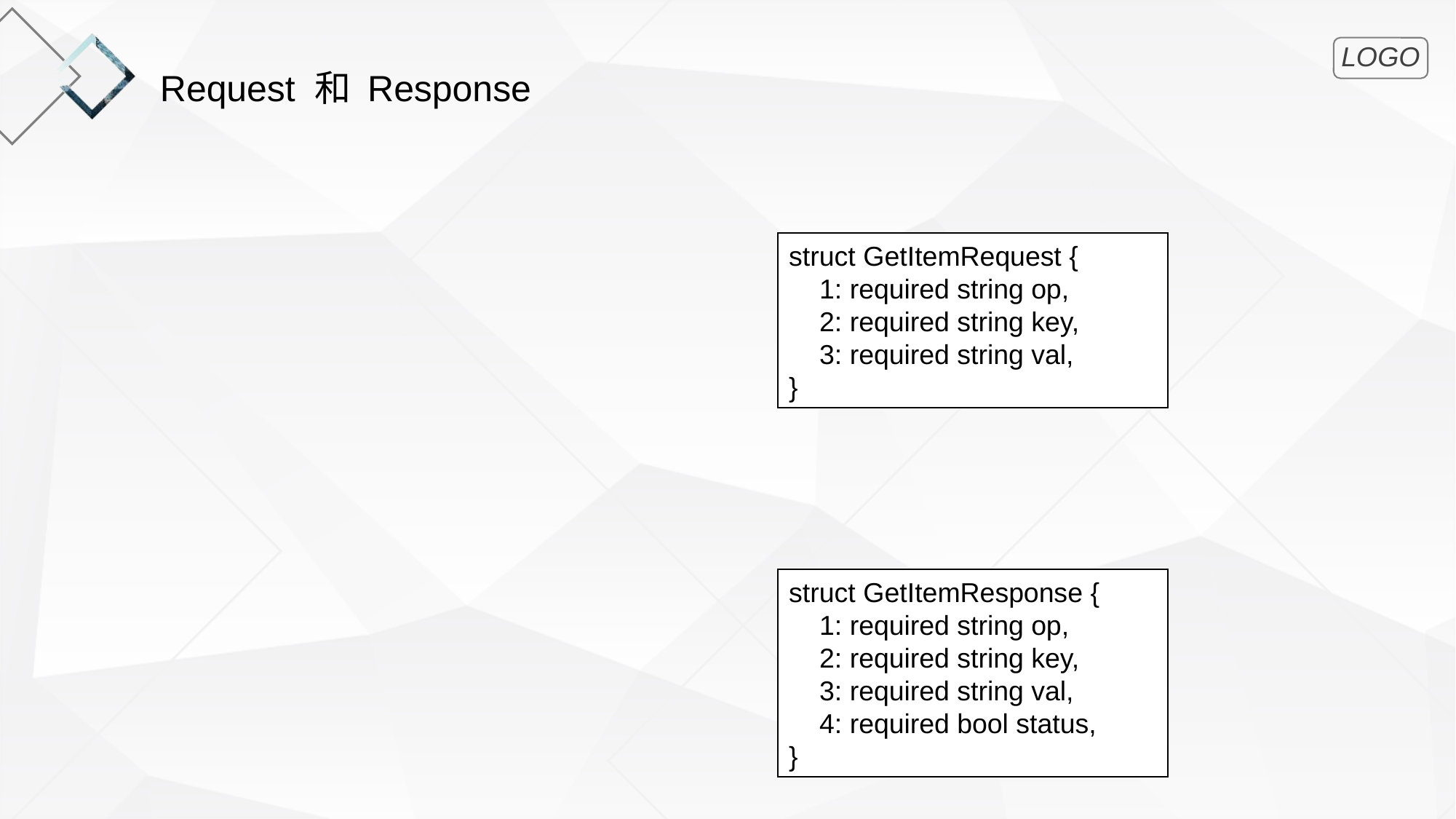

Request 和 Response
struct GetItemRequest {
    1: required string op,
    2: required string key,
    3: required string val,
}
struct GetItemResponse {
    1: required string op,
    2: required string key,
    3: required string val,
    4: required bool status,
}